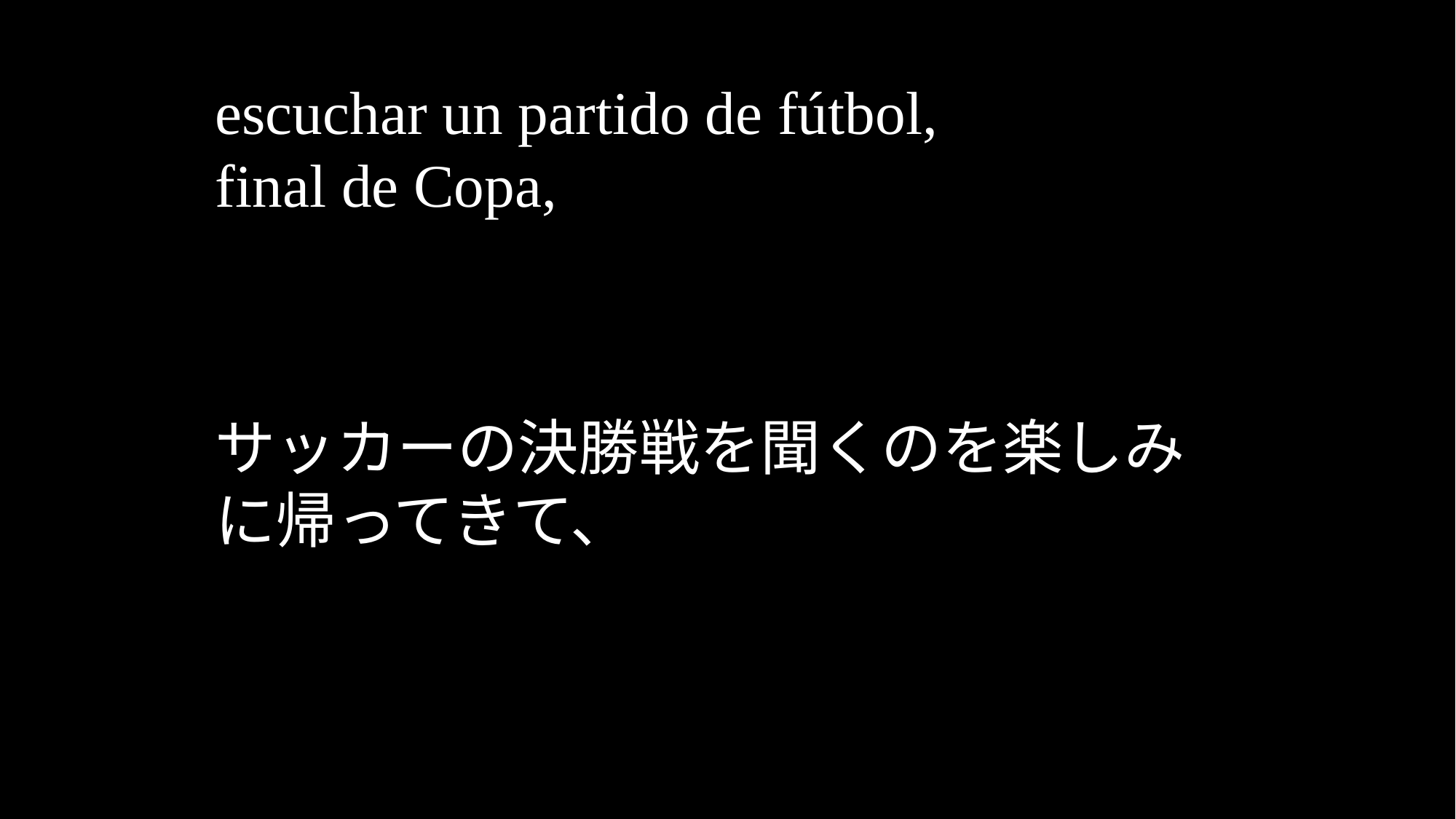

escuchar un partido de fútbol, final de Copa,

サッカーの決勝戦を聞くのを楽しみに帰ってきて、